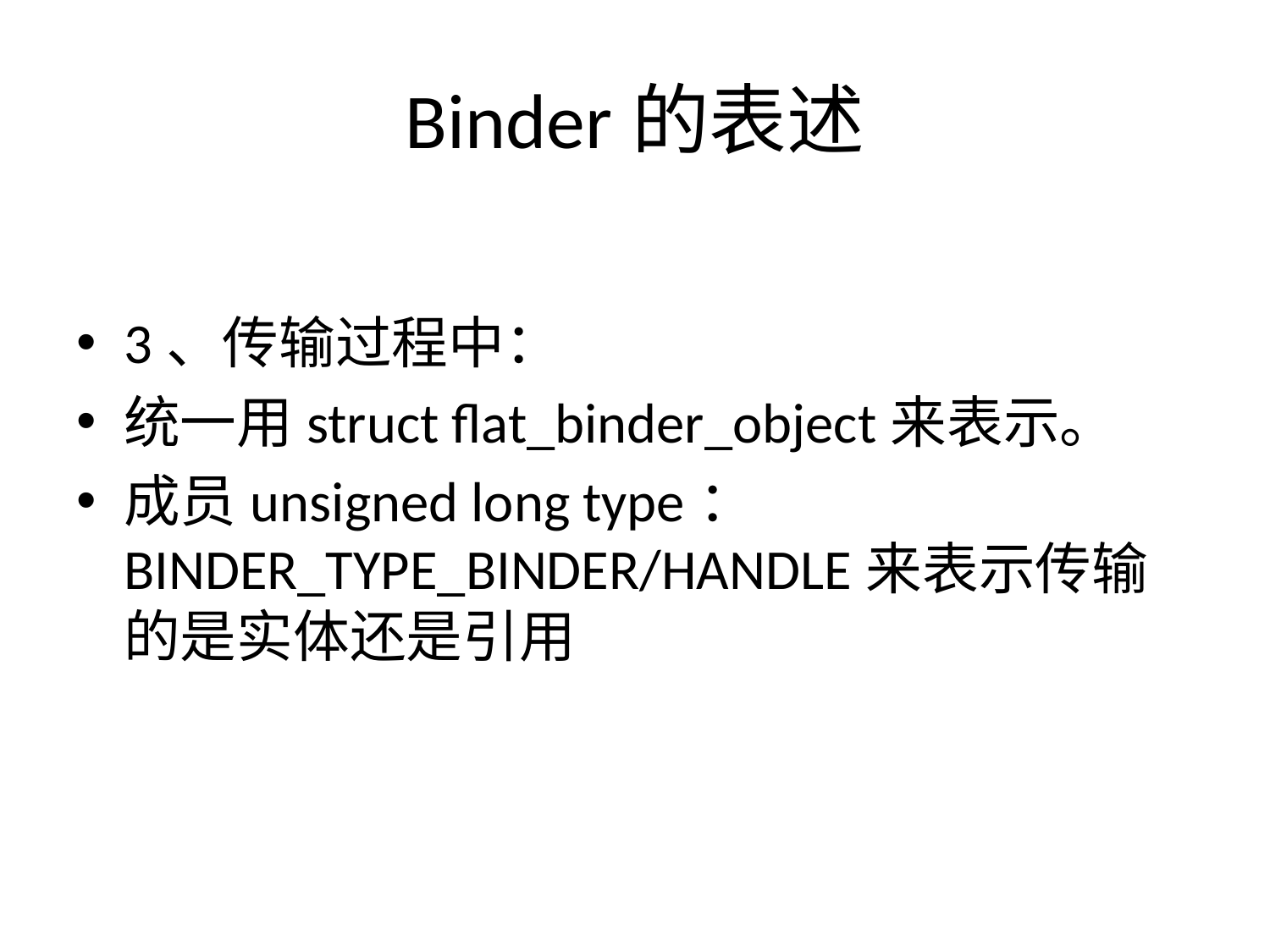

# Binder的表述

3、传输过程中：
统一用struct flat_binder_object来表示。
成员unsigned long type：BINDER_TYPE_BINDER/HANDLE来表示传输的是实体还是引用